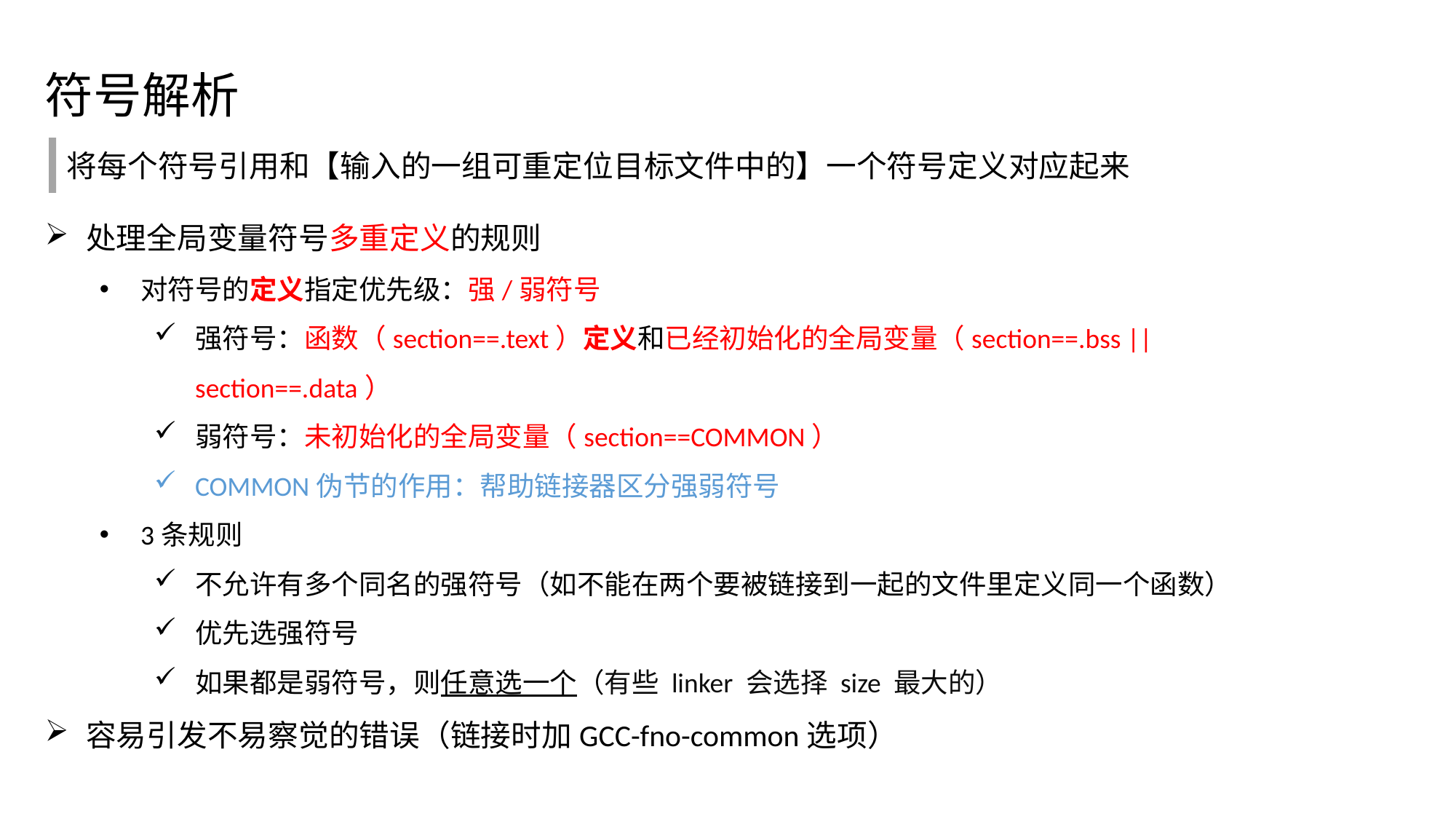

符号解析

将每个符号引用和【输入的一组可重定位目标文件中的】一个符号定义对应起来
处理全局变量符号多重定义的规则
对符号的定义指定优先级：强/弱符号
强符号：函数（section==.text）定义和已经初始化的全局变量（section==.bss || section==.data）
弱符号：未初始化的全局变量（section==COMMON）
COMMON伪节的作用：帮助链接器区分强弱符号
3条规则
不允许有多个同名的强符号（如不能在两个要被链接到一起的文件里定义同一个函数）
优先选强符号
如果都是弱符号，则任意选一个（有些 linker 会选择 size 最大的）
容易引发不易察觉的错误（链接时加GCC-fno-common选项）